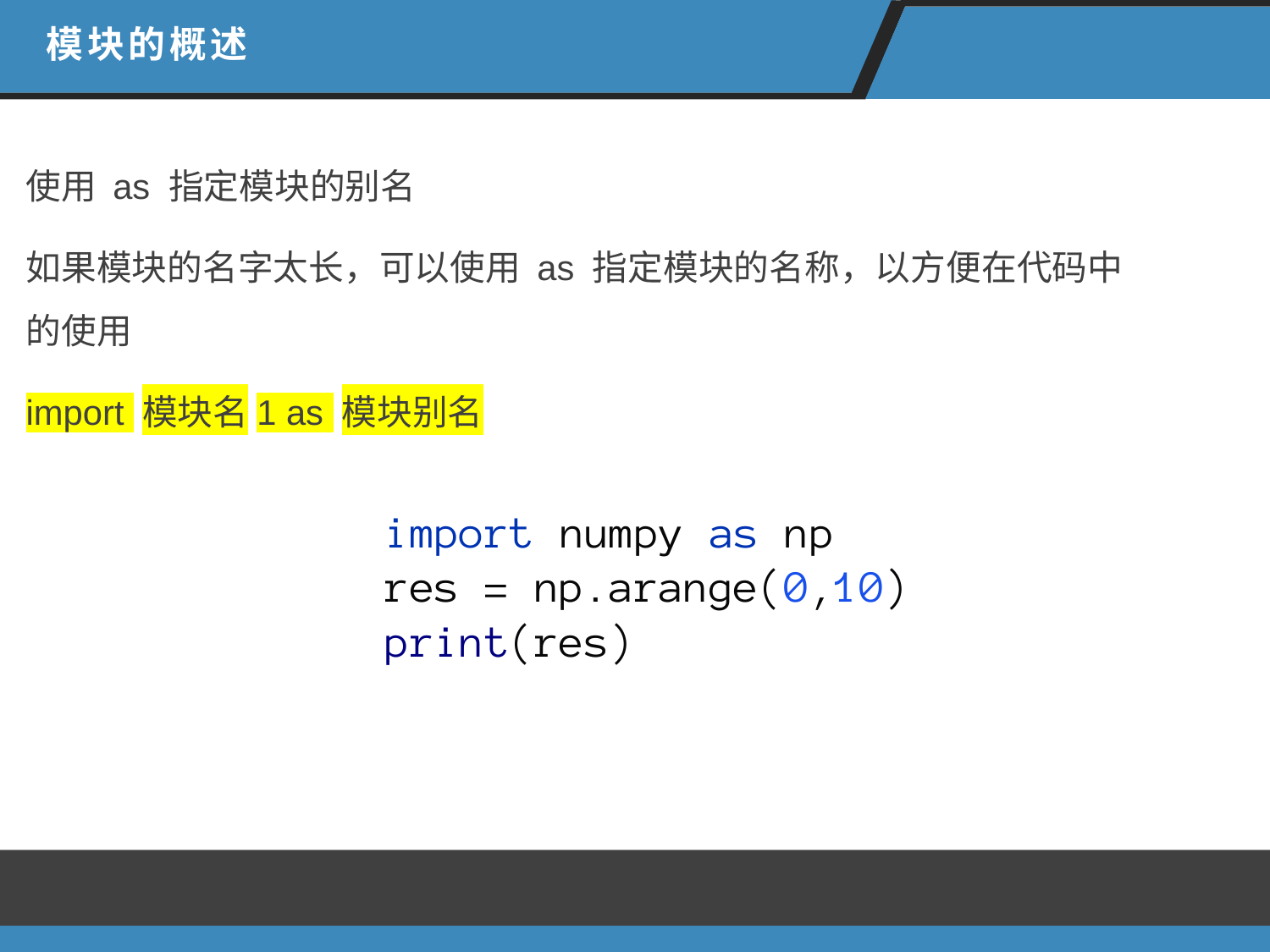

模块的概述

使用 as 指定模块的别名
如果模块的名字太长，可以使用 as 指定模块的名称，以方便在代码中的使用
import 模块名1 as 模块别名

import numpy as np
res = np.arange(0,10)
print(res)